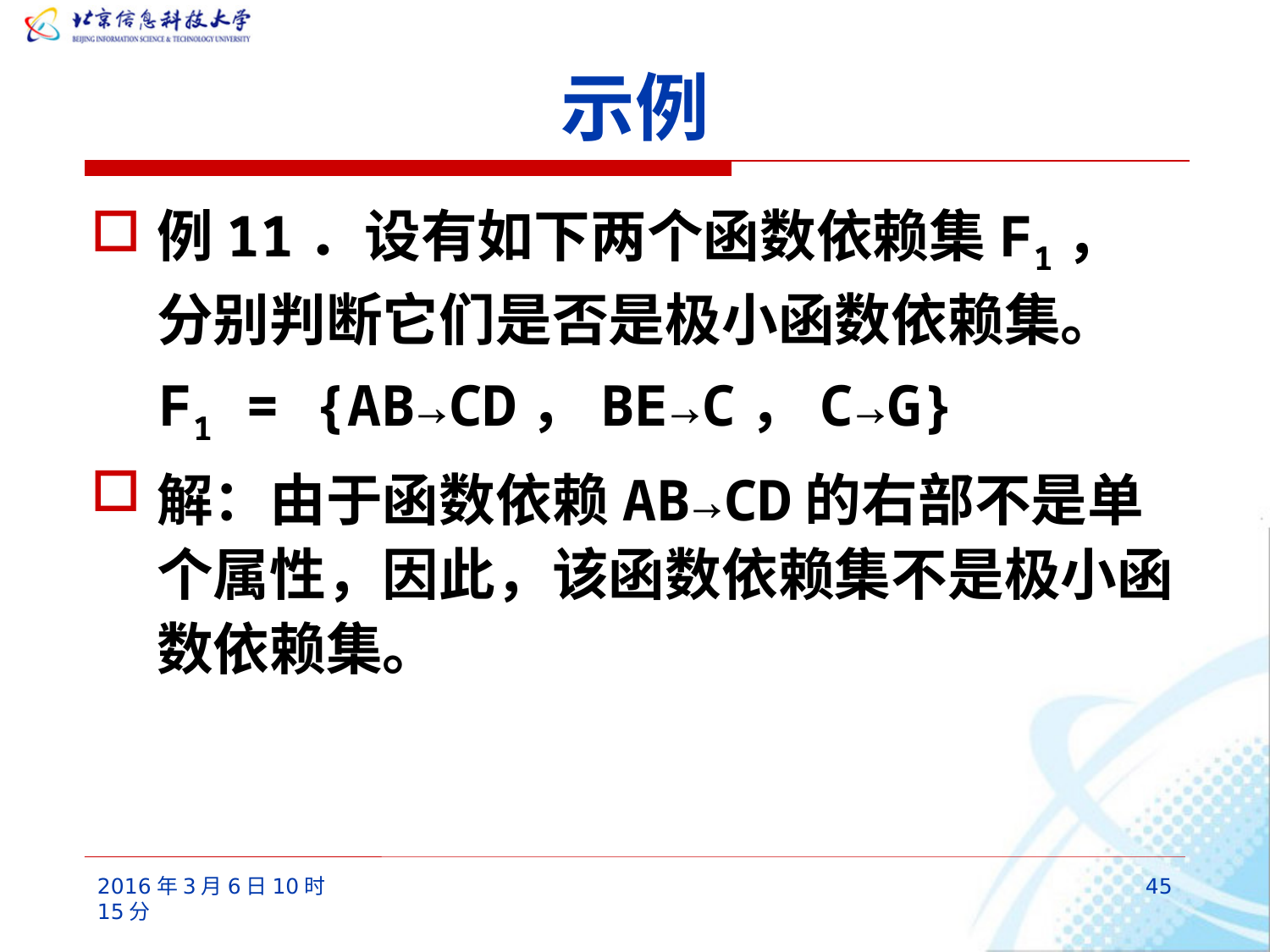

# 示例
例11．设有如下两个函数依赖集F1，分别判断它们是否是极小函数依赖集。
  F1 = {AB→CD，BE→C，C→G}
解：由于函数依赖AB→CD的右部不是单个属性，因此，该函数依赖集不是极小函数依赖集。
2016年3月6日10时15分
45